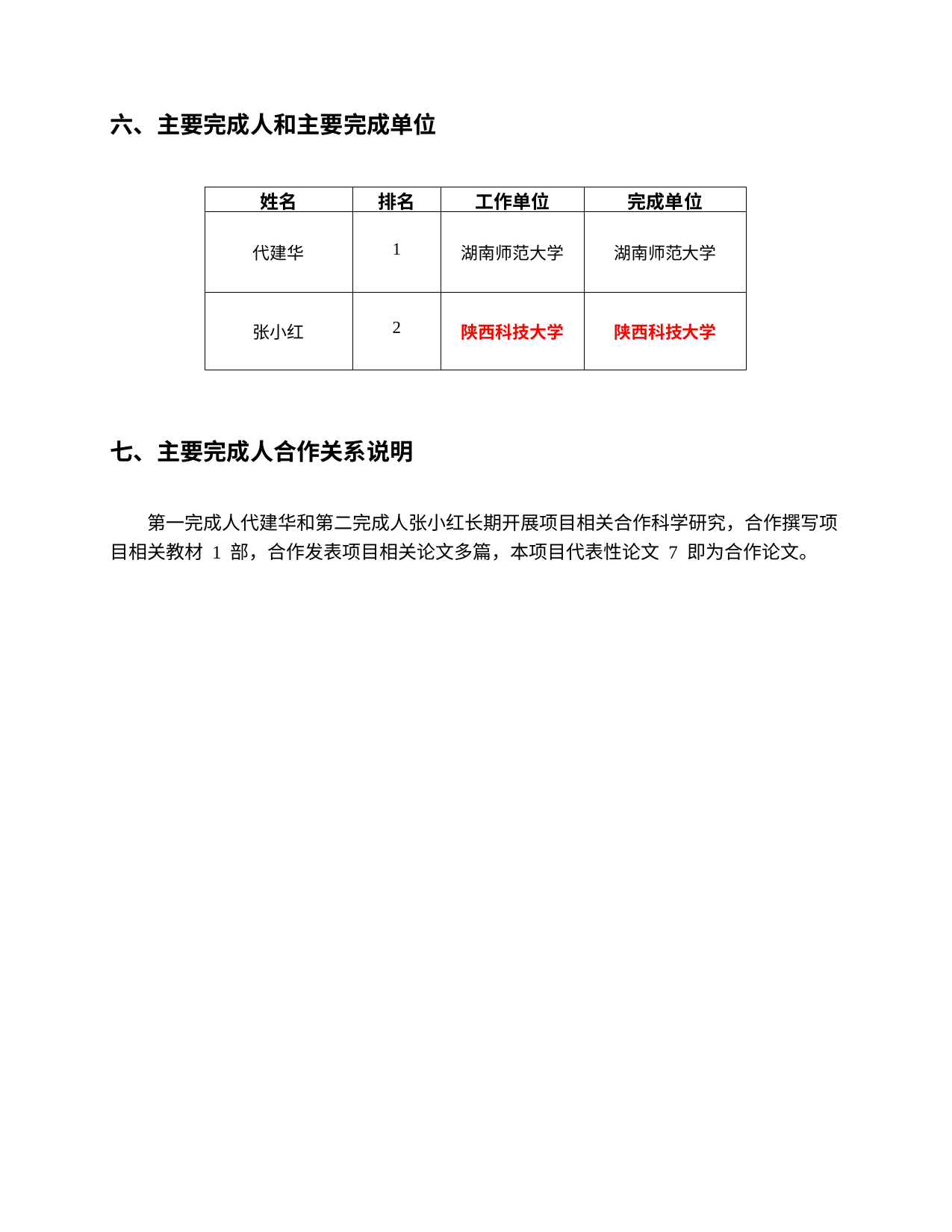

六、主要完成人和主要完成单位
| 姓名 | 排名 | 工作单位 | 完成单位 |
| --- | --- | --- | --- |
| 代建华 | 1 | 湖南师范大学 | 湖南师范大学 |
| 张小红 | 2 | 陕西科技大学 | 陕西科技大学 |
七、主要完成人合作关系说明

第一完成人代建华和第二完成人张小红长期开展项目相关合作科学研究，合作撰写项 目相关教材 1 部，合作发表项目相关论文多篇，本项目代表性论文 7 即为合作论文。
3